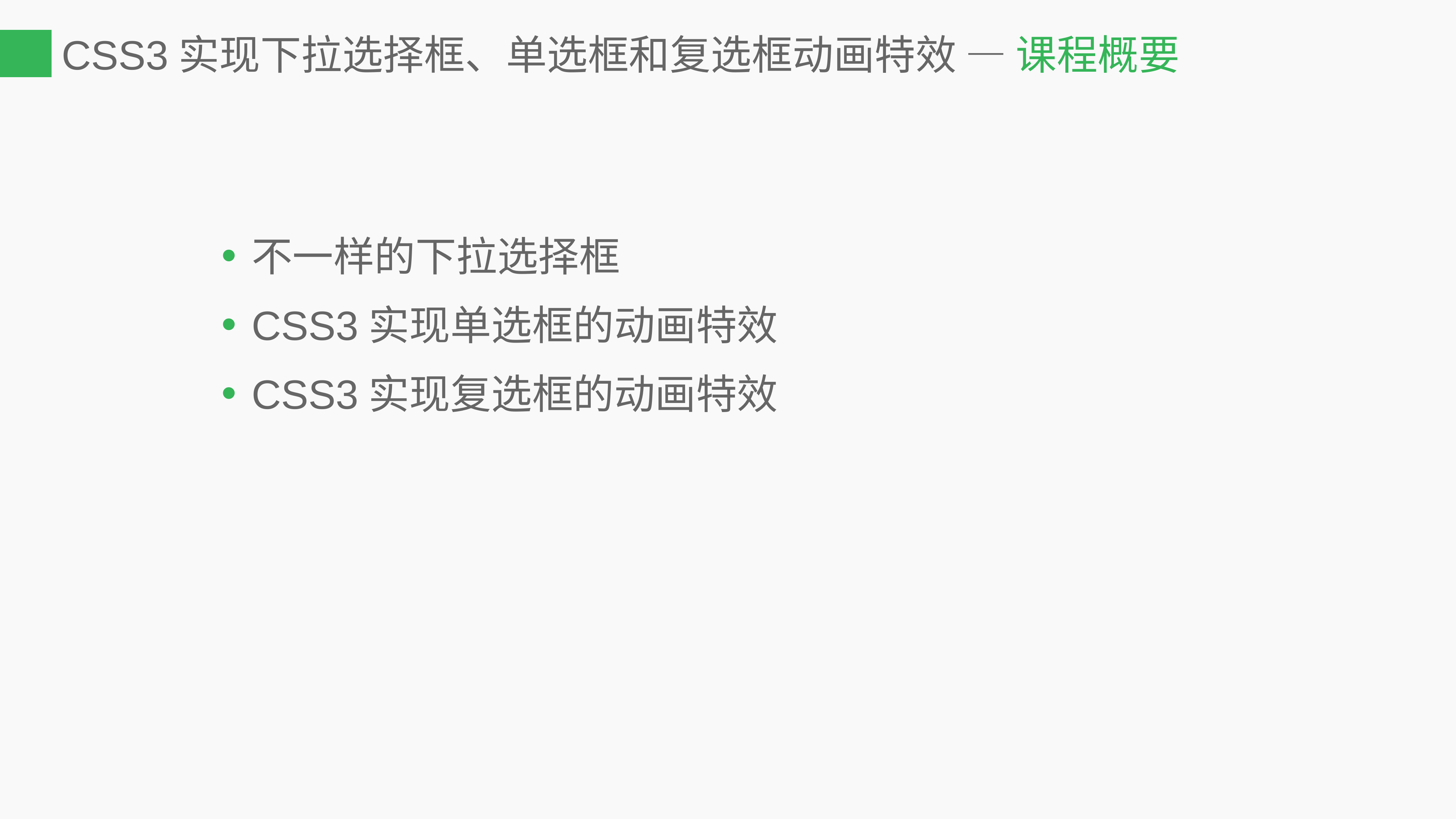

# CSS3实现下拉选择框、单选框和复选框动画特效 — 课程概要
不一样的下拉选择框
CSS3实现单选框的动画特效
CSS3实现复选框的动画特效